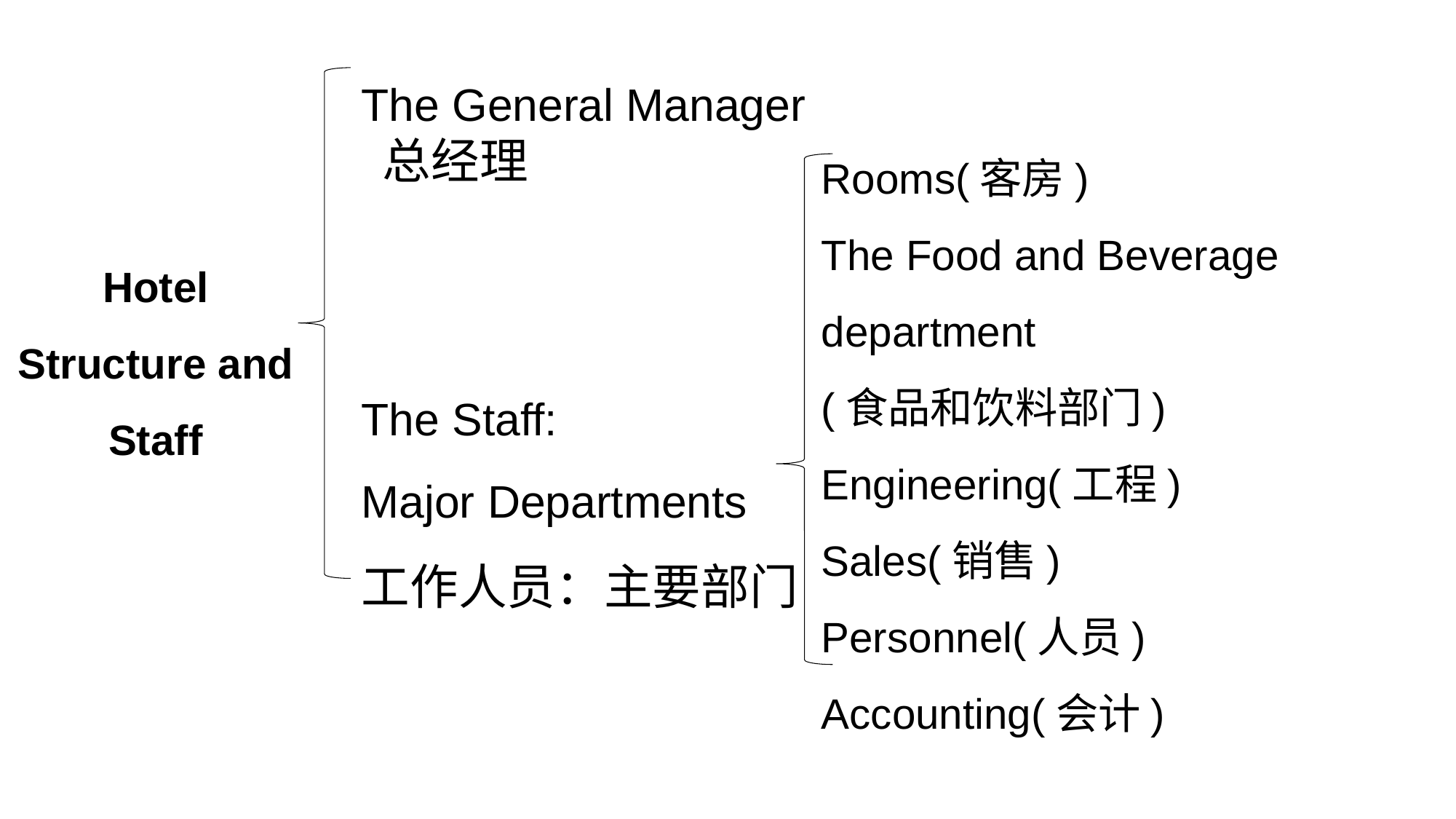

The General Manager
 总经理

The Staff:
Major Departments
工作人员：主要部门
Rooms(客房)
The Food and Beverage department
(食品和饮料部门)
Engineering(工程)
Sales(销售)
Personnel(人员)
Accounting(会计)

Hotel Structure and Staff